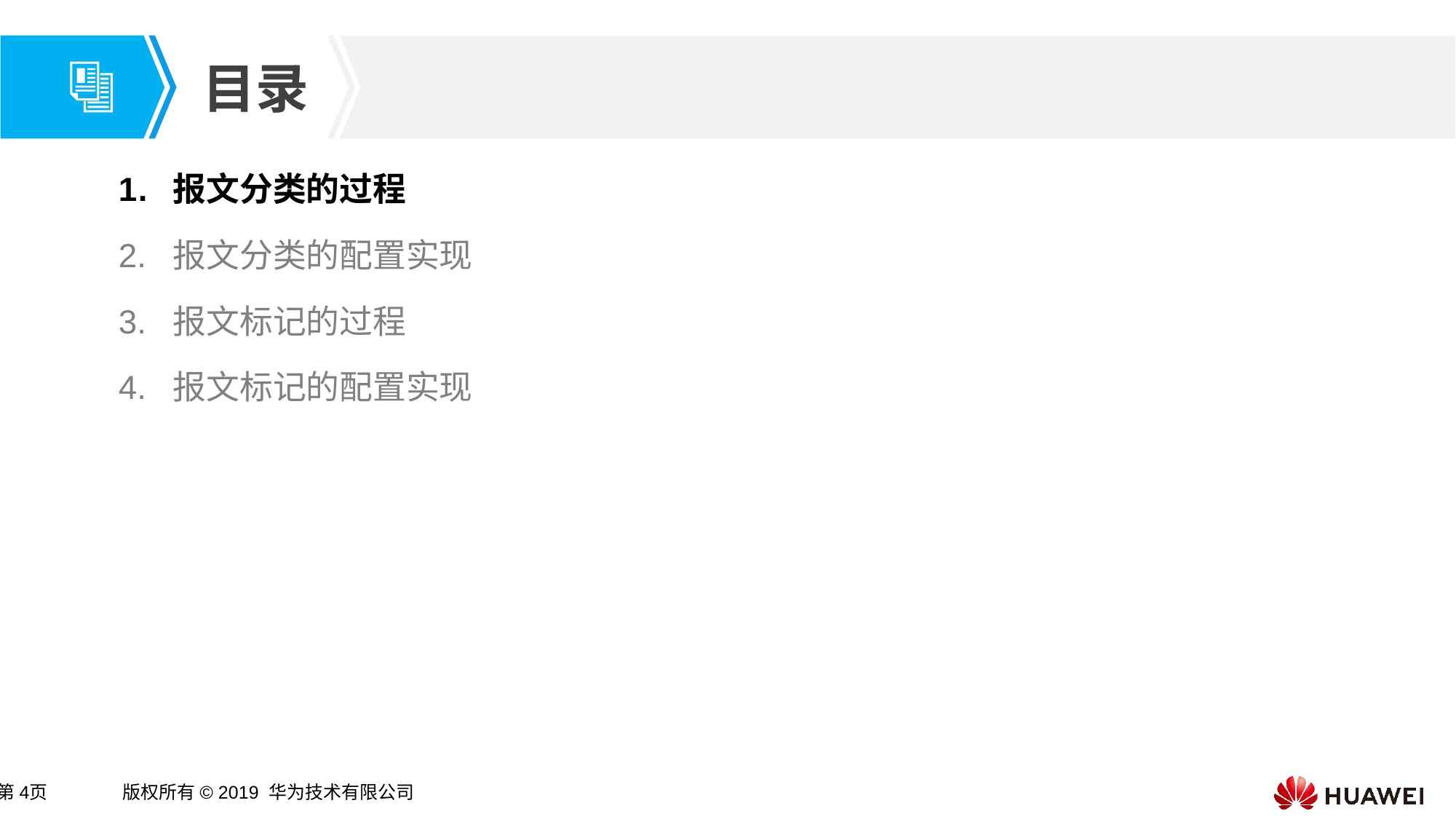

报文分类的过程
报文分类的配置实现
报文标记的过程
报文标记的配置实现